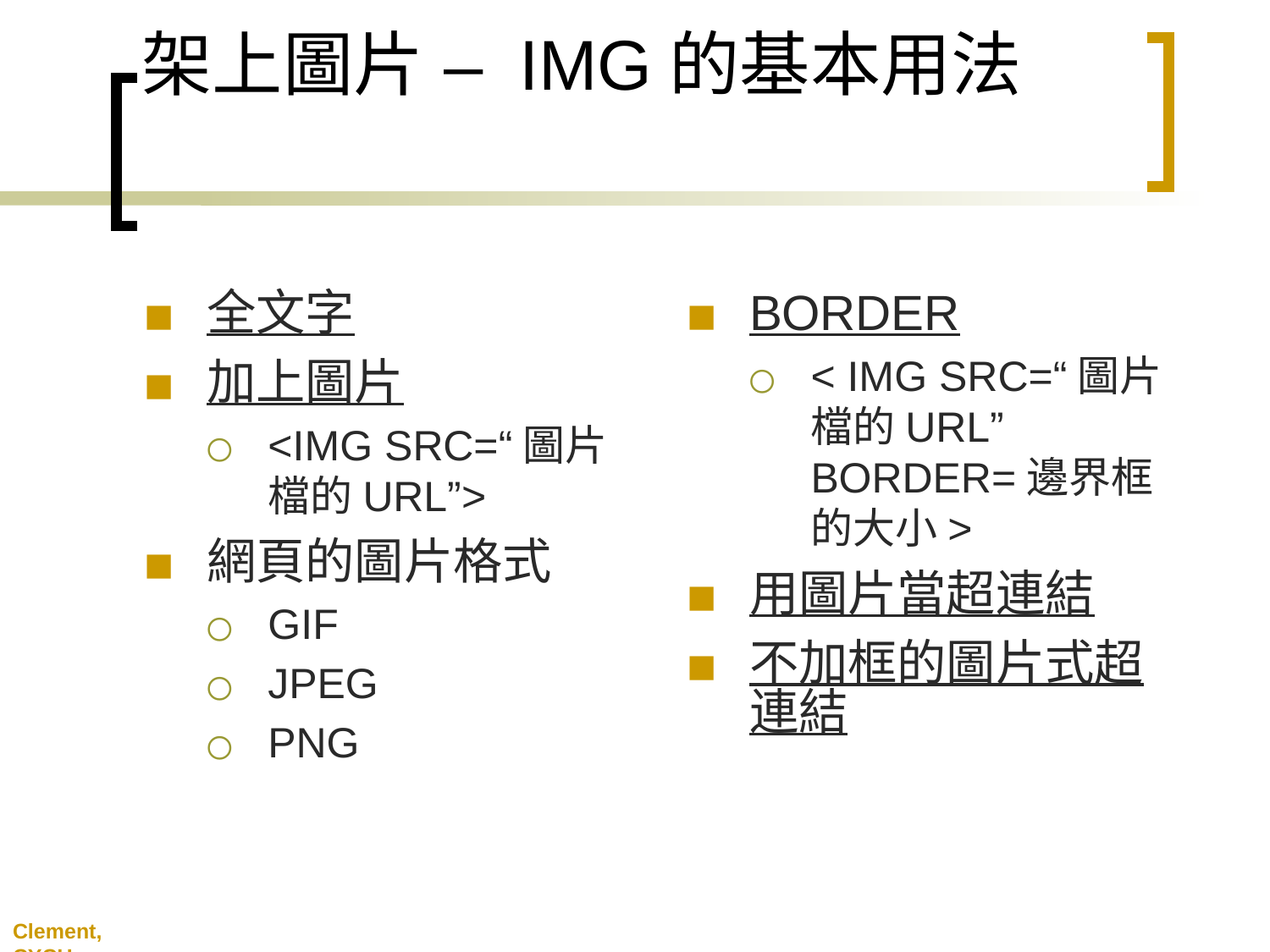

架上圖片 – IMG的基本用法
全文字
加上圖片
<IMG SRC=“圖片檔的URL”>
網頁的圖片格式
GIF
JPEG
PNG
BORDER
< IMG SRC=“圖片檔的URL” BORDER=邊界框的大小>
用圖片當超連結
不加框的圖片式超連結